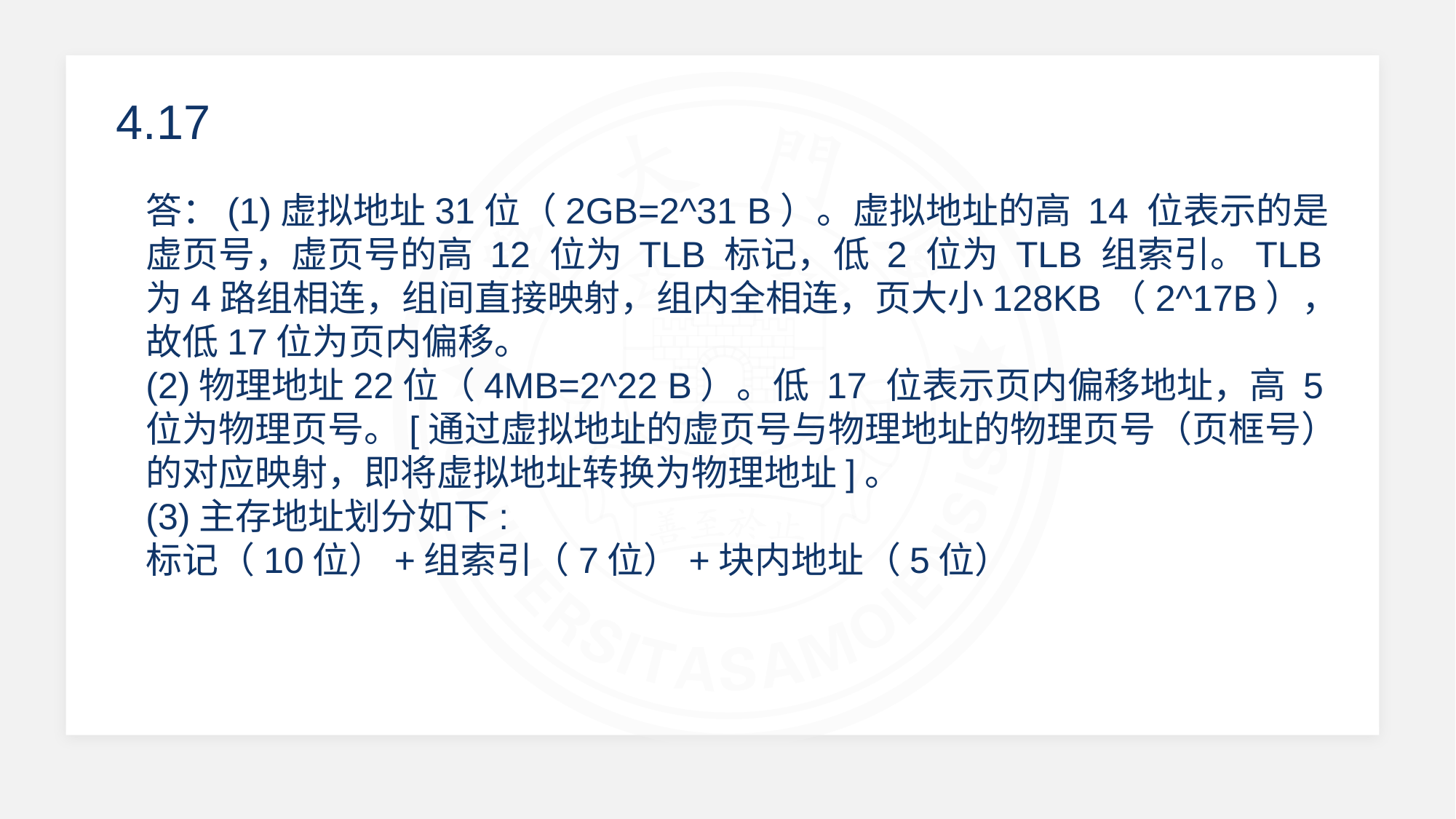

4.17
答：(1)虚拟地址31位（2GB=2^31 B）。虚拟地址的高 14 位表示的是虚页号，虚页号的高 12 位为 TLB 标记，低 2 位为 TLB 组索引。TLB为4路组相连，组间直接映射，组内全相连，页大小128KB（2^17B），故低17位为页内偏移。
(2)物理地址22位（4MB=2^22 B）。低 17 位表示页内偏移地址，高 5 位为物理页号。[通过虚拟地址的虚页号与物理地址的物理页号（页框号）的对应映射，即将虚拟地址转换为物理地址]。
(3)主存地址划分如下:
标记（10位）+组索引（7位）+块内地址（5位）